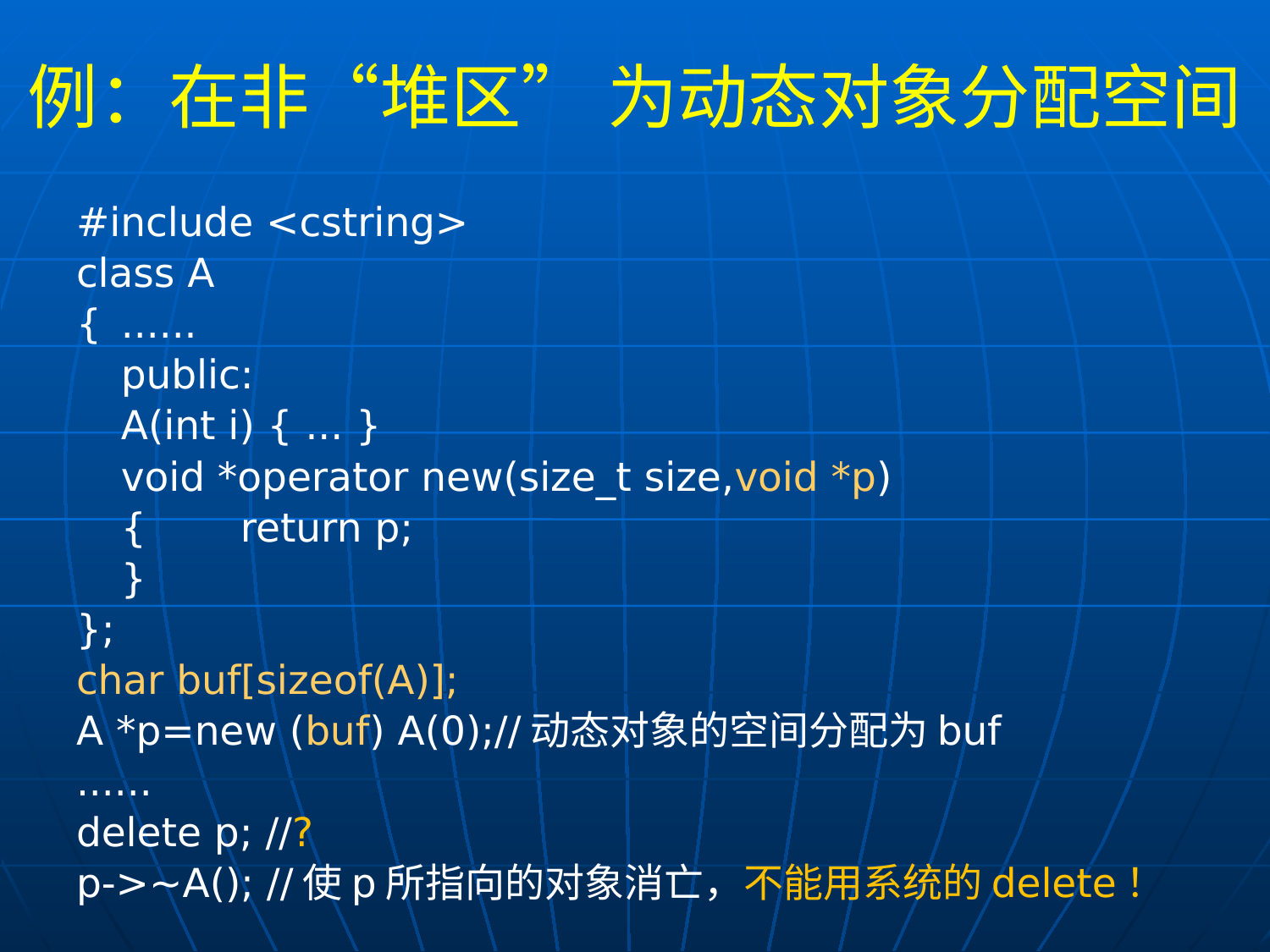

# 例：在非“堆区” 为动态对象分配空间
#include <cstring>
class A
{		......
	public:
		A(int i) { ... }
		void *operator new(size_t size,void *p)
		{	return p;
		}
};
char buf[sizeof(A)];
A *p=new (buf) A(0);//动态对象的空间分配为buf
......
delete p; //?
p->~A(); //使p所指向的对象消亡，不能用系统的delete！